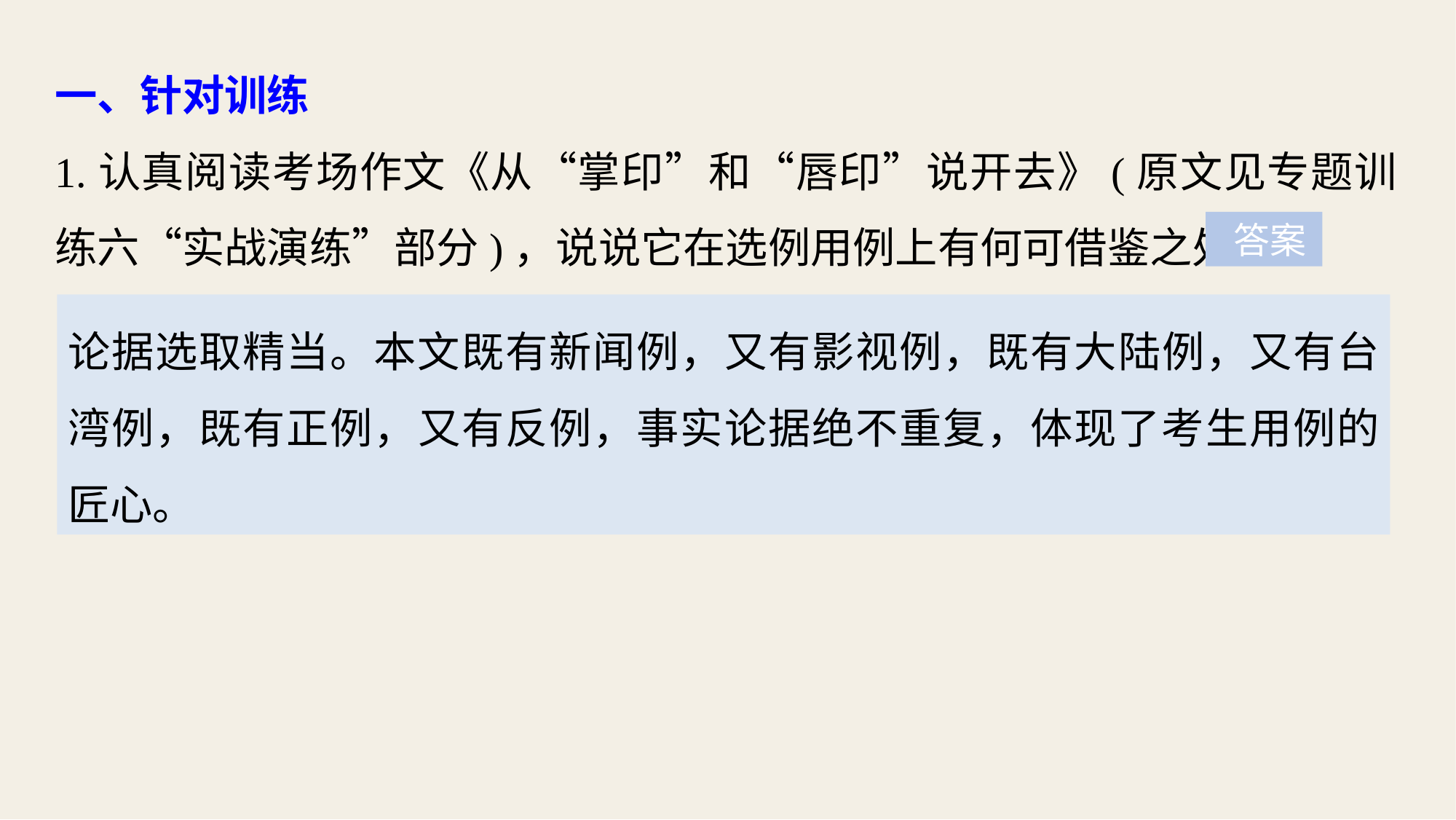

一、针对训练
1.认真阅读考场作文《从“掌印”和“唇印”说开去》(原文见专题训练六“实战演练”部分)，说说它在选例用例上有何可借鉴之处。
 答案
论据选取精当。本文既有新闻例，又有影视例，既有大陆例，又有台湾例，既有正例，又有反例，事实论据绝不重复，体现了考生用例的匠心。